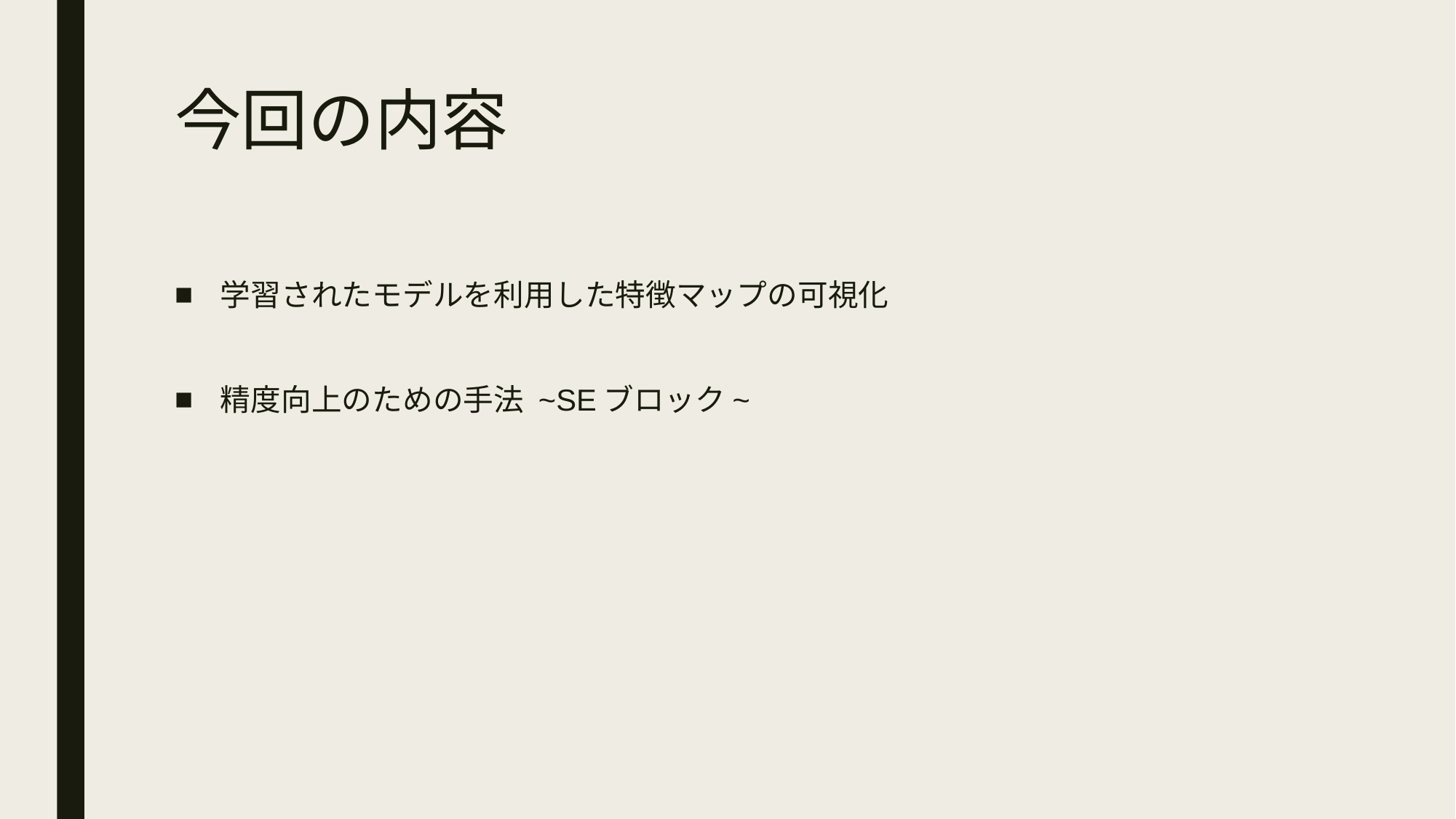

# 今回の内容
学習されたモデルを利用した特徴マップの可視化

精度向上のための手法 ~SEブロック~